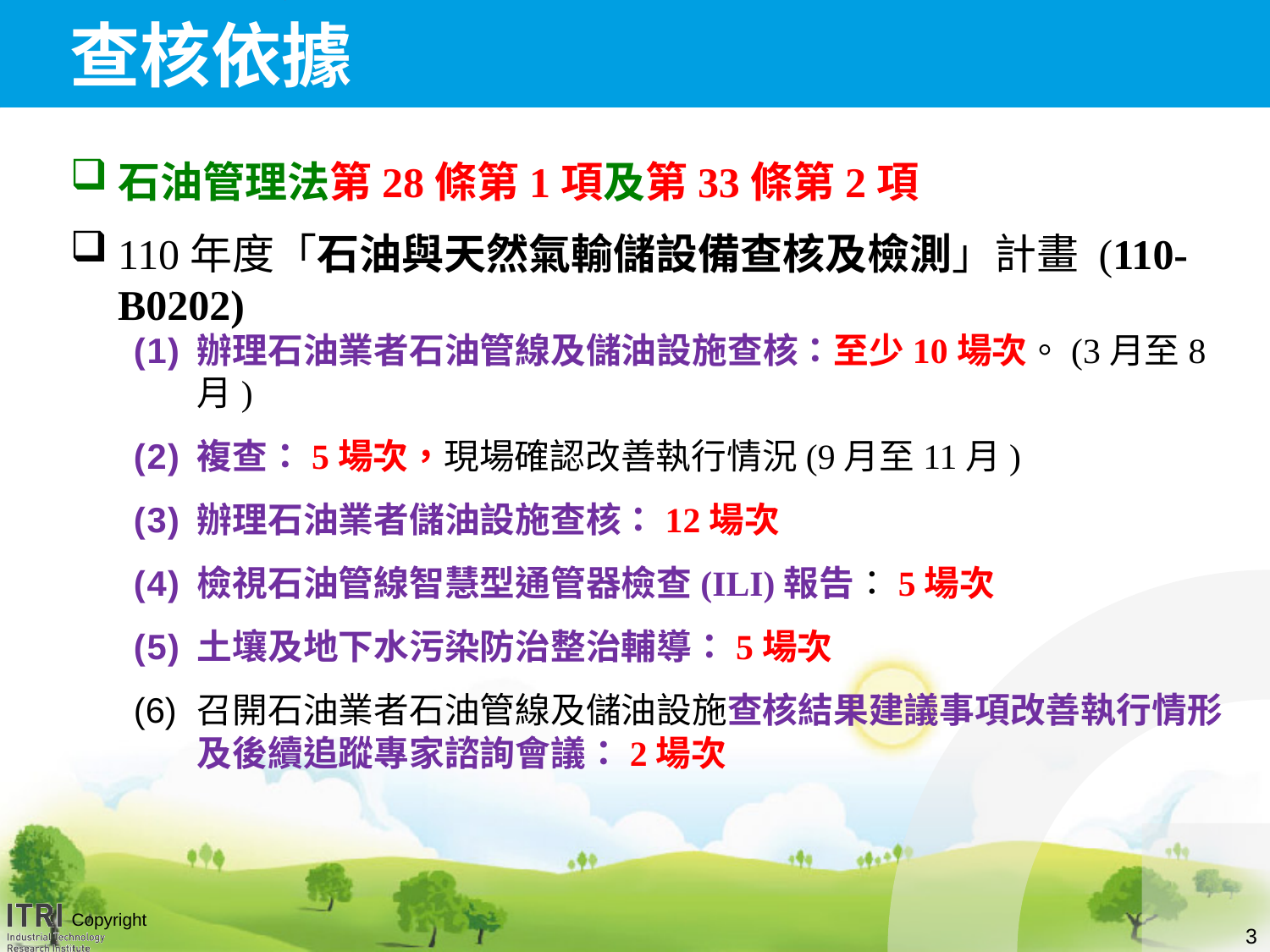

# 查核依據
石油管理法第28條第1項及第33條第2項
110年度「石油與天然氣輸儲設備查核及檢測」計畫 (110-B0202)
辦理石油業者石油管線及儲油設施查核：至少10場次。(3月至8月)
複查：5場次，現場確認改善執行情況(9月至11月)
辦理石油業者儲油設施查核：12場次
檢視石油管線智慧型通管器檢查(ILI)報告：5場次
土壤及地下水污染防治整治輔導：5場次
召開石油業者石油管線及儲油設施查核結果建議事項改善執行情形及後續追蹤專家諮詢會議：2場次

3